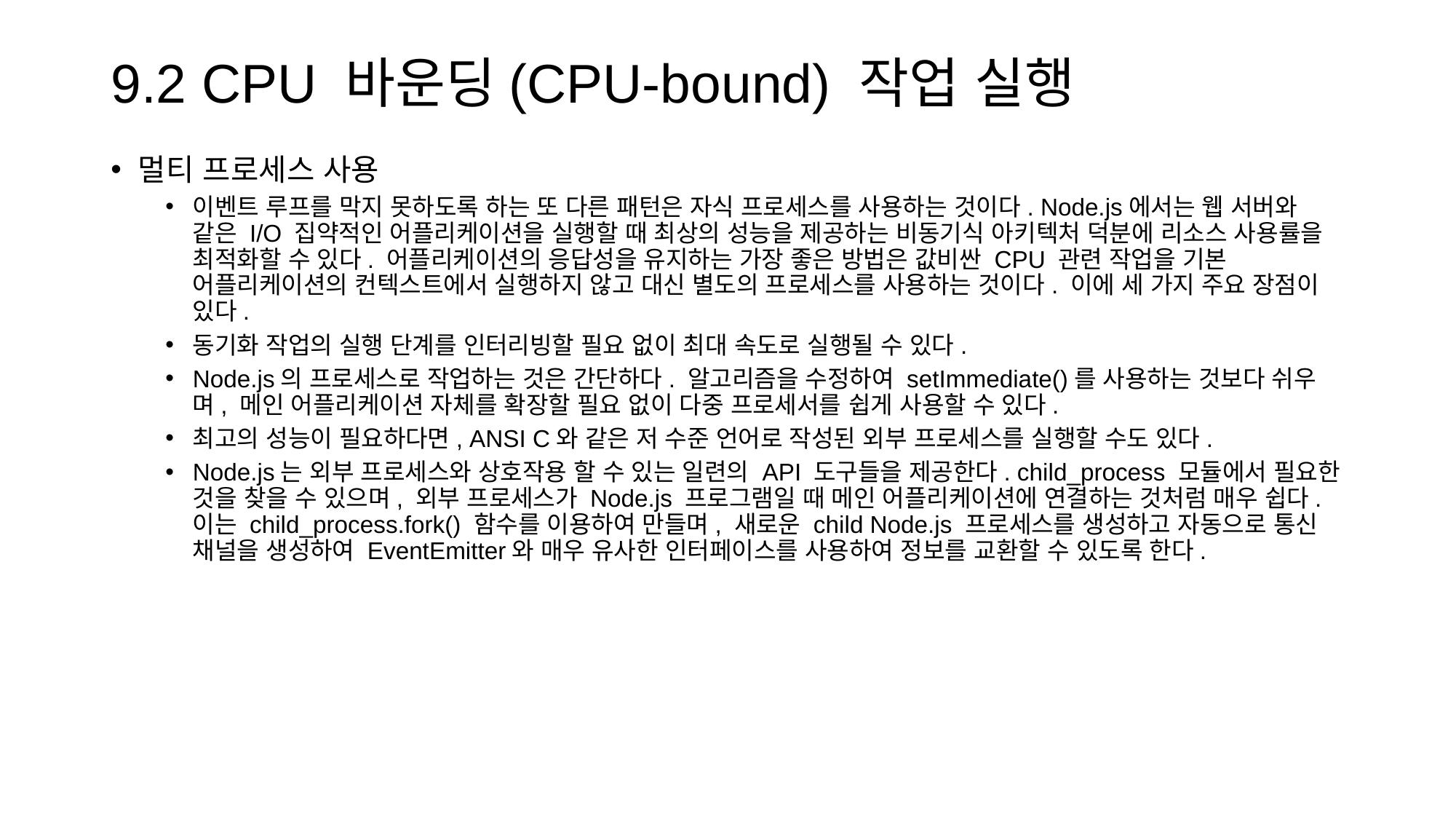

# 9.2 CPU 바운딩(CPU-bound) 작업 실행
멀티 프로세스 사용
이벤트 루프를 막지 못하도록 하는 또 다른 패턴은 자식 프로세스를 사용하는 것이다. Node.js에서는 웹 서버와 같은 I/O 집약적인 어플리케이션을 실행할 때 최상의 성능을 제공하는 비동기식 아키텍처 덕분에 리소스 사용률을 최적화할 수 있다. 어플리케이션의 응답성을 유지하는 가장 좋은 방법은 값비싼 CPU 관련 작업을 기본 어플리케이션의 컨텍스트에서 실행하지 않고 대신 별도의 프로세스를 사용하는 것이다. 이에 세 가지 주요 장점이 있다.
동기화 작업의 실행 단계를 인터리빙할 필요 없이 최대 속도로 실행될 수 있다.
Node.js의 프로세스로 작업하는 것은 간단하다. 알고리즘을 수정하여 setImmediate()를 사용하는 것보다 쉬우며, 메인 어플리케이션 자체를 확장할 필요 없이 다중 프로세서를 쉽게 사용할 수 있다.
최고의 성능이 필요하다면, ANSI C와 같은 저 수준 언어로 작성된 외부 프로세스를 실행할 수도 있다.
Node.js는 외부 프로세스와 상호작용 할 수 있는 일련의 API 도구들을 제공한다. child_process 모듈에서 필요한 것을 찾을 수 있으며, 외부 프로세스가 Node.js 프로그램일 때 메인 어플리케이션에 연결하는 것처럼 매우 쉽다. 이는 child_process.fork() 함수를 이용하여 만들며, 새로운 child Node.js 프로세스를 생성하고 자동으로 통신 채널을 생성하여 EventEmitter와 매우 유사한 인터페이스를 사용하여 정보를 교환할 수 있도록 한다.